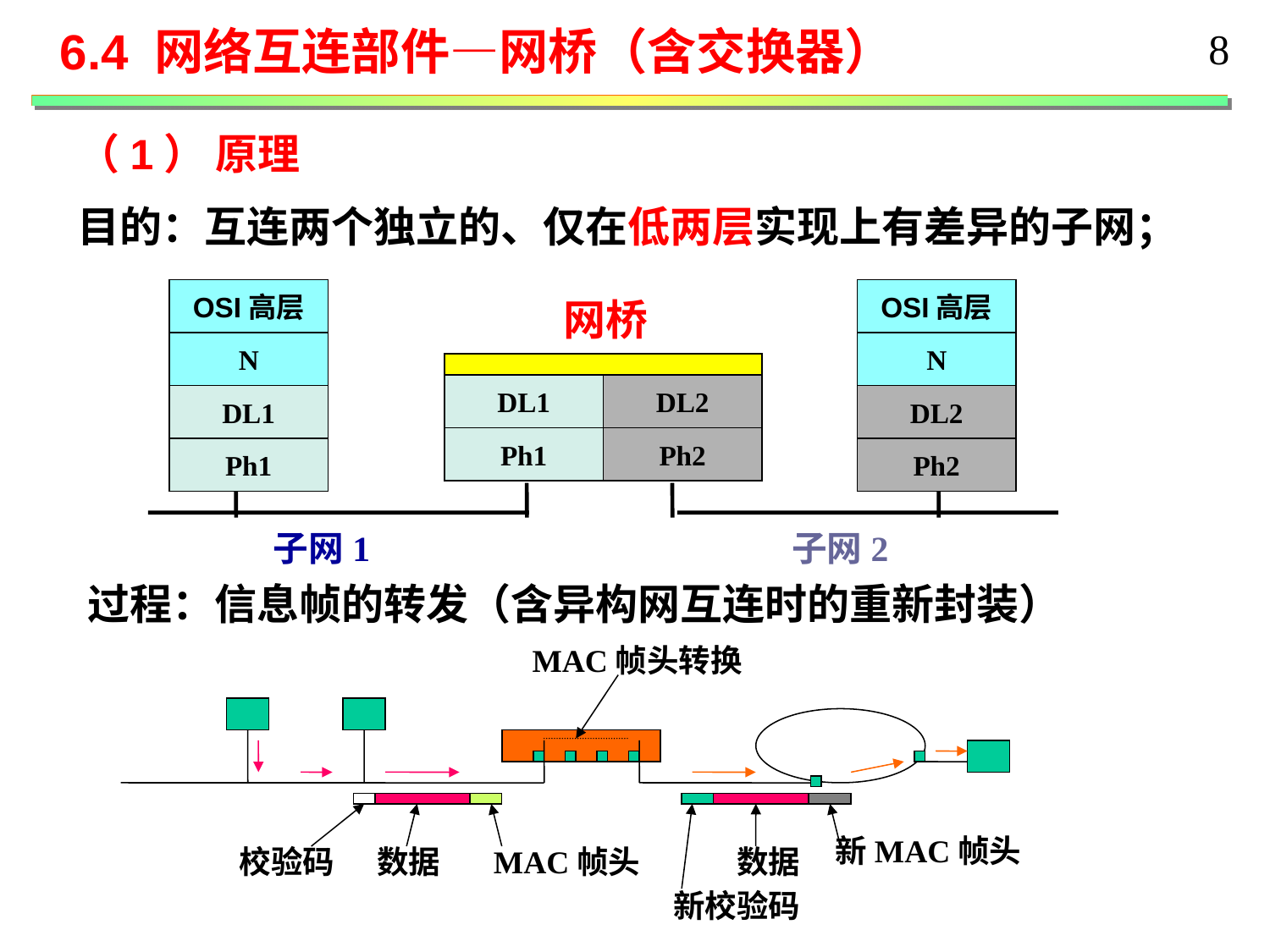

6.4 网络互连部件—网桥（含交换器）
8

（1） 原理
目的：互连两个独立的、仅在低两层实现上有差异的子网；
OSI高层
OSI高层
网桥

N
N

DL1
DL2
DL1
DL2
Ph1
Ph2
Ph1
Ph2

子网1
子网2

过程：信息帧的转发（含异构网互连时的重新封装）
MAC帧头转换

校验码
数据
MAC帧头

新MAC帧头
数据
新校验码